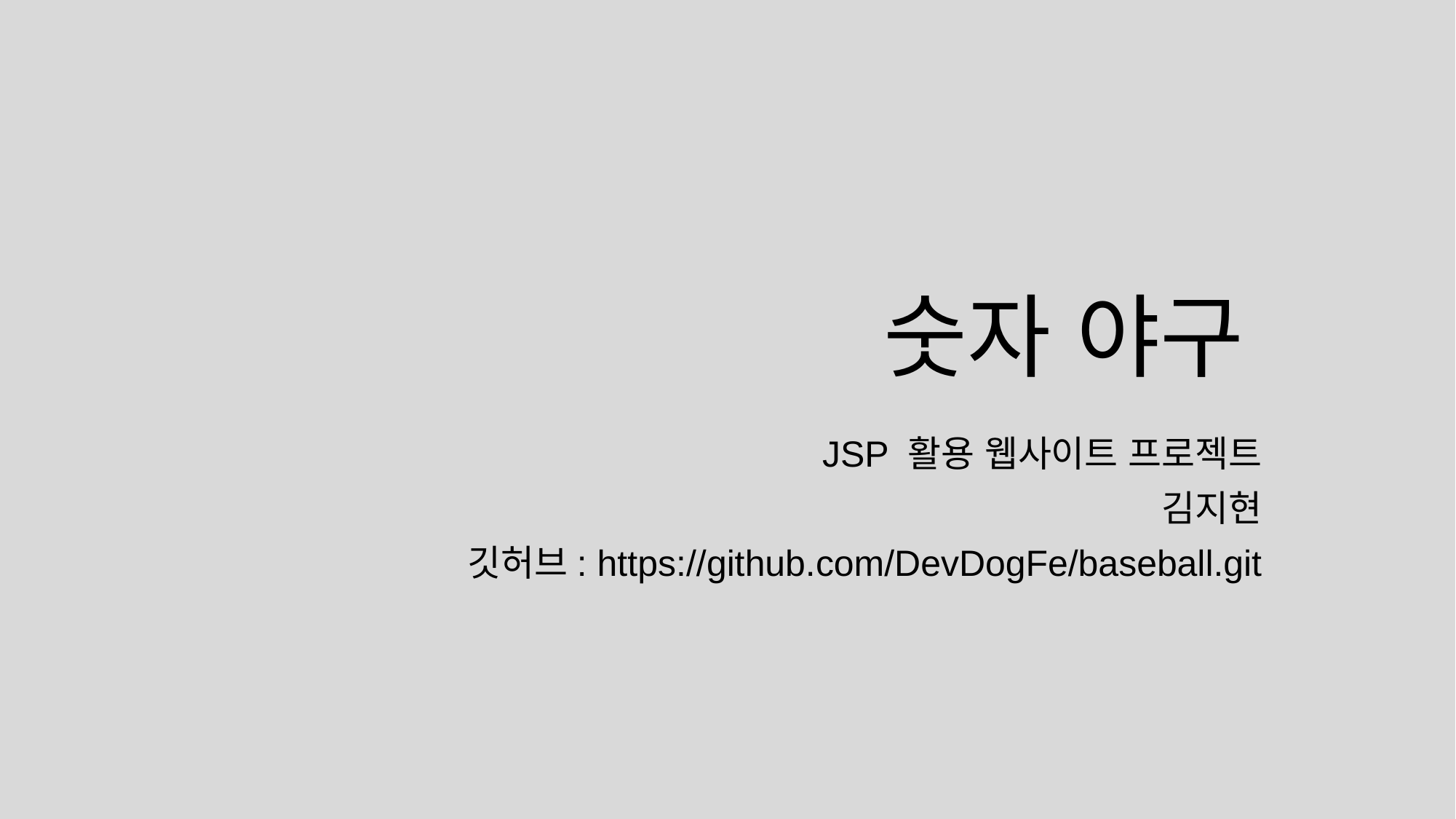

# 숫자 야구
JSP 활용 웹사이트 프로젝트
김지현
깃허브: https://github.com/DevDogFe/baseball.git